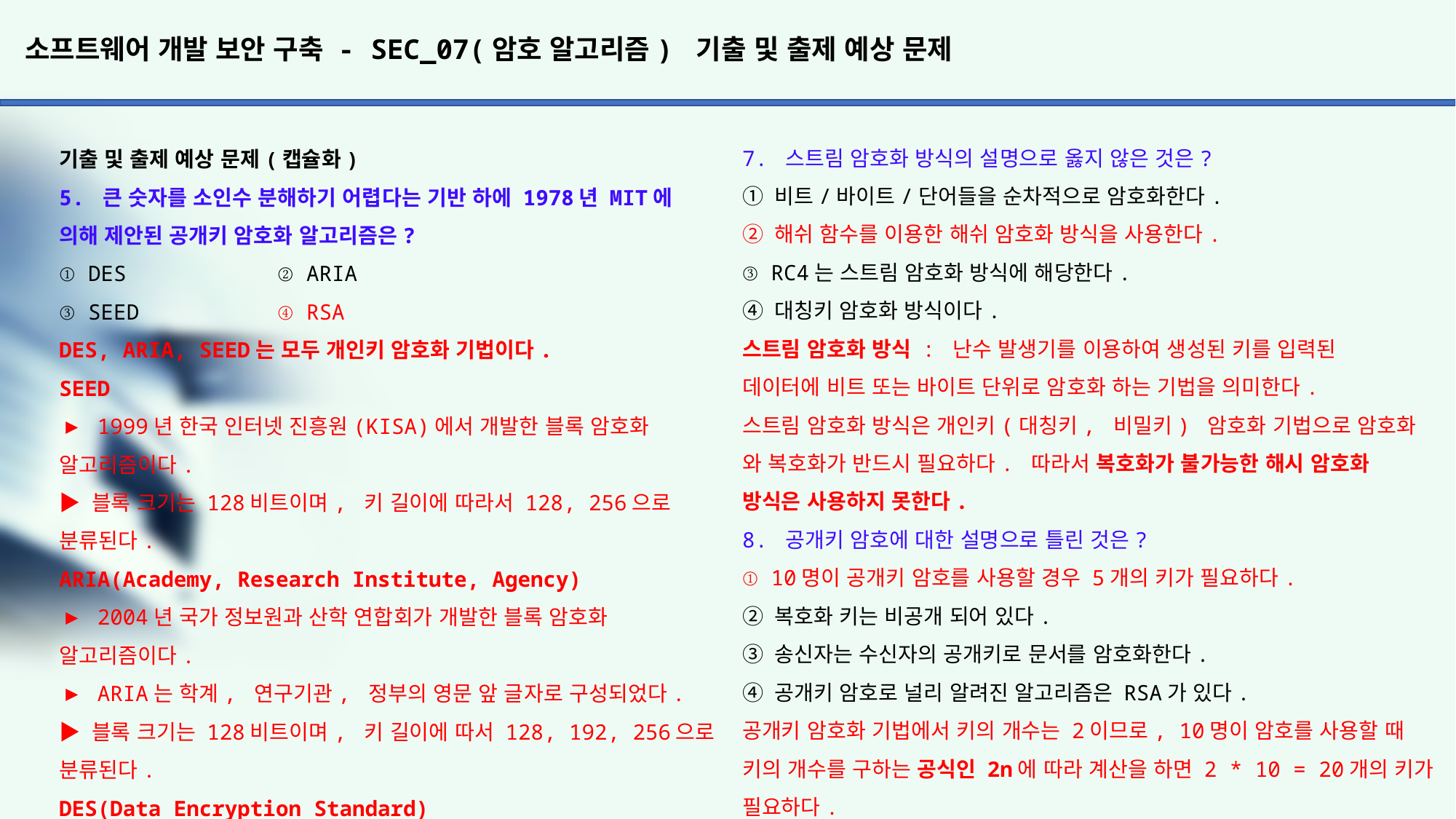

# 소프트웨어 개발 보안 구축 - SEC_07(암호 알고리즘) 기출 및 출제 예상 문제
7. 스트림 암호화 방식의 설명으로 옳지 않은 것은?
① 비트/바이트/단어들을 순차적으로 암호화한다.
② 해쉬 함수를 이용한 해쉬 암호화 방식을 사용한다.
③ RC4는 스트림 암호화 방식에 해당한다.
④ 대칭키 암호화 방식이다.
스트림 암호화 방식 : 난수 발생기를 이용하여 생성된 키를 입력된
데이터에 비트 또는 바이트 단위로 암호화 하는 기법을 의미한다.
스트림 암호화 방식은 개인키(대칭키, 비밀키) 암호화 기법으로 암호화
와 복호화가 반드시 필요하다. 따라서 복호화가 불가능한 해시 암호화
방식은 사용하지 못한다.
8. 공개키 암호에 대한 설명으로 틀린 것은?
① 10명이 공개키 암호를 사용할 경우 5개의 키가 필요하다.
② 복호화 키는 비공개 되어 있다.
③ 송신자는 수신자의 공개키로 문서를 암호화한다.
④ 공개키 암호로 널리 알려진 알고리즘은 RSA가 있다.
공개키 암호화 기법에서 키의 개수는 2이므로, 10명이 암호를 사용할 때 키의 개수를 구하는 공식인 2n에 따라 계산을 하면 2 * 10 = 20개의 키가 필요하다.
기출 및 출제 예상 문제(캡슐화)
5. 큰 숫자를 소인수 분해하기 어렵다는 기반 하에 1978년 MIT에 의해 제안된 공개키 암호화 알고리즘은?
① DES		② ARIA
③ SEED		④ RSA
DES, ARIA, SEED는 모두 개인키 암호화 기법이다.
SEED
▶ 1999년 한국 인터넷 진흥원(KISA)에서 개발한 블록 암호화 알고리즘이다.
▶ 블록 크기는 128비트이며, 키 길이에 따라서 128, 256으로 분류된다.
ARIA(Academy, Research Institute, Agency)
▶ 2004년 국가 정보원과 산학 연합회가 개발한 블록 암호화 알고리즘이다.
▶ ARIA는 학계, 연구기관, 정부의 영문 앞 글자로 구성되었다.
▶ 블록 크기는 128비트이며, 키 길이에 따서 128, 192, 256으로 분류된다.
DES(Data Encryption Standard)
▶ 1975년 미국 NBS 에서 발표한 개인키 암호화 알고리즘이다.
▶ DES를 3번 적용하여 보안을 더욱 강화한 3DES(Triple DES)도 있다.
▶ 블록 크기가 64비트이며, 키 길이는 56비트이다.
RSA(Rivest, Shamir, Adleman)
▶ 1978년 MIT의 라이베스트(Rivest), 샤미르(Shamir), 애들먼(Adleman)에 의해 제안된 공개키 암호화 알고리즘이다.
▶ 큰 숫자를 소인수 분해 하기 어렵다는 것에 기반하여 만들어졌다.
▶ 공개키와 비밀키를 사용하는데, 여기서 키란 메시지를 열고 잠그는 상수(Constant)를 의미한다.
6. 시스템에 저장되는 패스워드들은 Hash 또는 암호화 알고리즘의
결과값으로 저장된다. 이때 암호 공격을 막기 위해 똑같은 패스워드들이 다른 암호 값으로 저장되도록 추가되는 값을 의미 하는 것은?
① Pass flag		② Bucket
③ Opcode			④ Salt
솔트(Salt)
▶ 둘 이상의 계정에 대해 똑같은 패스워드를 지정하면, 같은 암호화 알고리즘을 적용하게 되면 결과도 마찬가지로 동일하게 나타난다. 이 경우 공격자가 나타난다면 하나의 암호만 해제 해도
둘 이상의 계정을 얻게 된다. 이를 방지하고자 암호화를 수행하기
에 앞서 원문에 무작위의 값을 덧붙이는 과정을 수행하는데, 이 때 덧붙이는 무작위의 값을 솔트라고 한다.
▶ 솔트를 사용하면, 같은 패스워드에 대한 암호화를 수행 하더라도 서로 다른 결과가 나타나게 되어 더 안전하게 암호화된
데이터를 관리할 수 있게 되는 것이다.
버킷(Bucket)은 아마존 회사에서 S3에 저장된 객체에 대한 컨테이너를 의미한다. 버킷은 저장할 수 있는 객체의 수에는 제한이 없다. S3 버킷은 기본적으로 버킷 암호화가 활성화되어 있으며, 새로운 객체는 S3 관리형 키를 통한 서버 측 암호화를 사용하여 자동으로 암호화 된다.
Opcode는 프로세서가 이 명령어를 통해 수행해야 할 일의 종류를 명시하는 필드 자체를 의미한다.